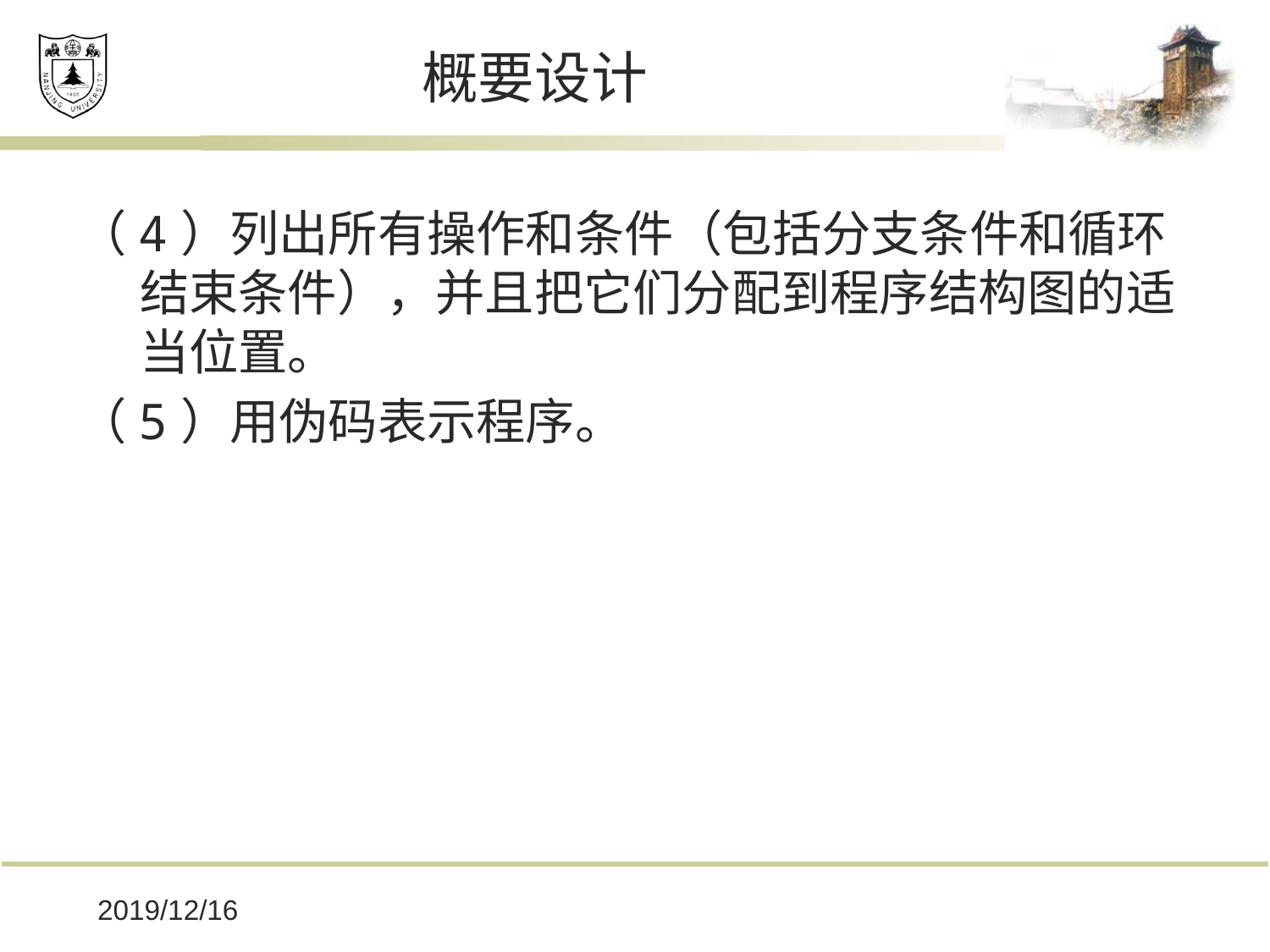

# 概要设计
（4）列出所有操作和条件（包括分支条件和循环结束条件），并且把它们分配到程序结构图的适当位置。
（5）用伪码表示程序。
2019/12/16